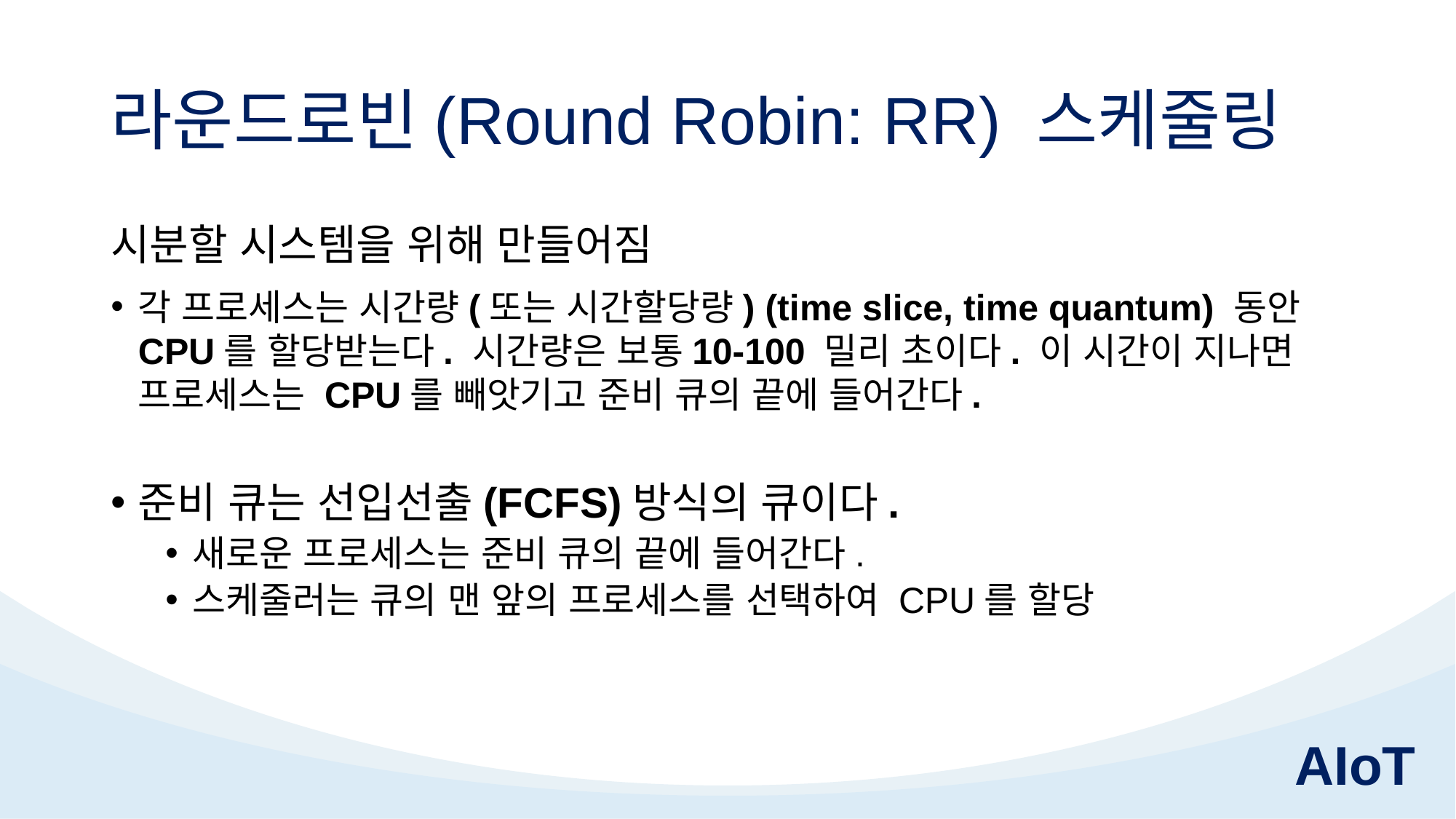

# 라운드로빈(Round Robin: RR) 스케줄링
시분할 시스템을 위해 만들어짐
각 프로세스는 시간량(또는 시간할당량) (time slice, time quantum) 동안 CPU를 할당받는다. 시간량은 보통10-100 밀리 초이다. 이 시간이 지나면 프로세스는 CPU를 빼앗기고 준비 큐의 끝에 들어간다.

준비 큐는 선입선출(FCFS)방식의 큐이다.
새로운 프로세스는 준비 큐의 끝에 들어간다.
스케줄러는 큐의 맨 앞의 프로세스를 선택하여 CPU를 할당